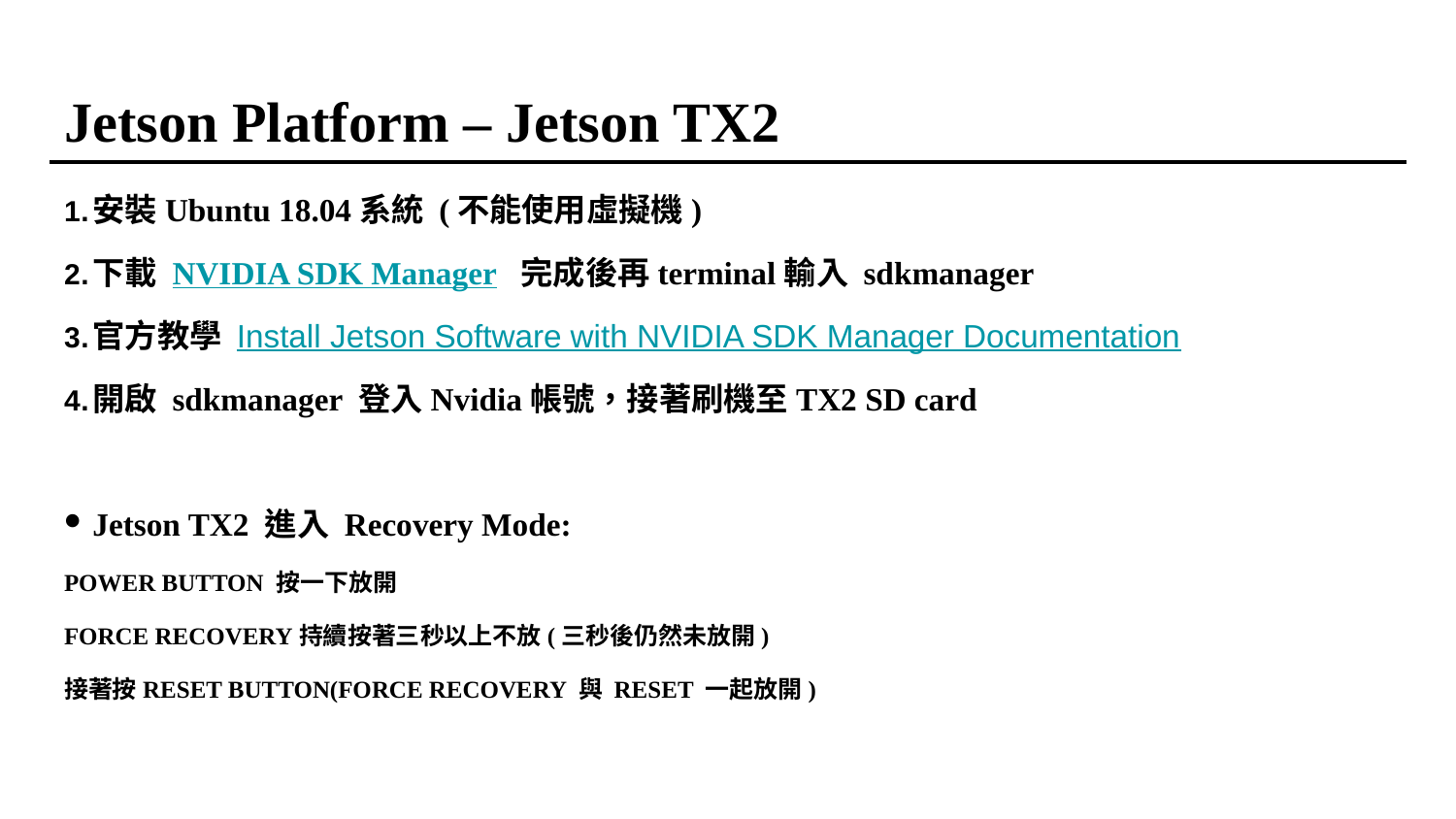

# Jetson Platform – Jetson TX2
安裝Ubuntu 18.04系統 (不能使用虛擬機)
下載 NVIDIA SDK Manager  完成後再terminal輸入 sdkmanager
官方教學 Install Jetson Software with NVIDIA SDK Manager Documentation
開啟 sdkmanager 登入Nvidia帳號，接著刷機至TX2 SD card

Jetson TX2 進入 Recovery Mode:
POWER BUTTON 按一下放開
FORCE RECOVERY持續按著三秒以上不放(三秒後仍然未放開)
接著按RESET BUTTON(FORCE RECOVERY 與 RESET 一起放開)